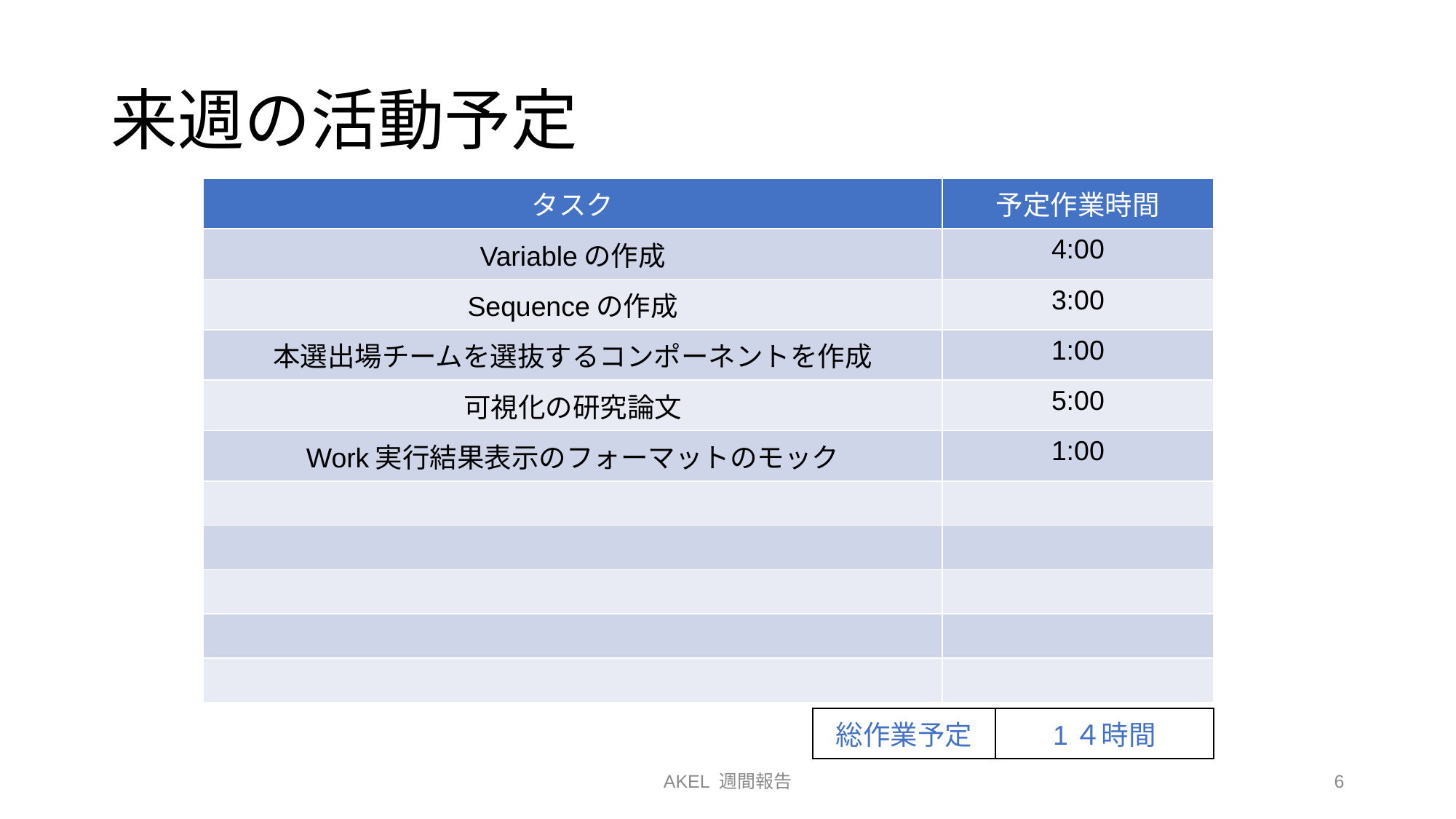

# 来週の活動予定
| タスク | 予定作業時間 |
| --- | --- |
| Variableの作成 | 4:00 |
| Sequenceの作成 | 3:00 |
| 本選出場チームを選抜するコンポーネントを作成 | 1:00 |
| 可視化の研究論文 | 5:00 |
| Work実行結果表示のフォーマットのモック | 1:00 |
|  |  |
|  |  |
|  |  |
|  |  |
|  |  |
| 総作業予定 | 1４時間 |
| --- | --- |
AKEL 週間報告
6